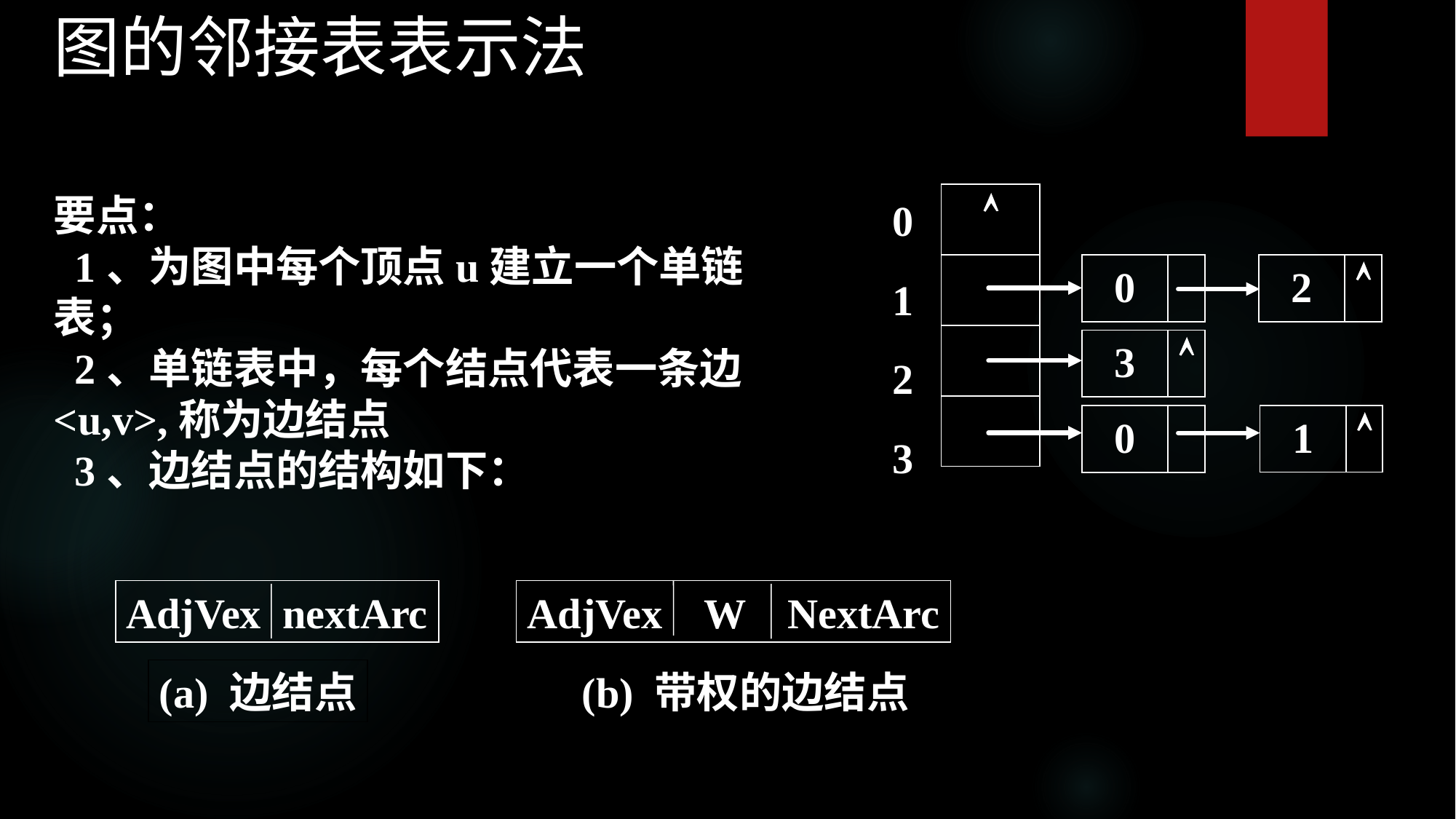

图的邻接表表示法
01
2
3
要点：
  1、为图中每个顶点u建立一个单链表；
  2、单链表中，每个结点代表一条边<u,v>,称为边结点
  3、边结点的结构如下：
| ∧ |
| --- |
|  |
|  |
|  |
| 0 |  |
| --- | --- |
| 2 | ∧ |
| --- | --- |
| 3 | ∧ |
| --- | --- |
| 1 | ∧ |
| --- | --- |
| 0 |  |
| --- | --- |
AdjVex  nextArc
AdjVex    W    NextArc

(a) 边结点
(b) 带权的边结点